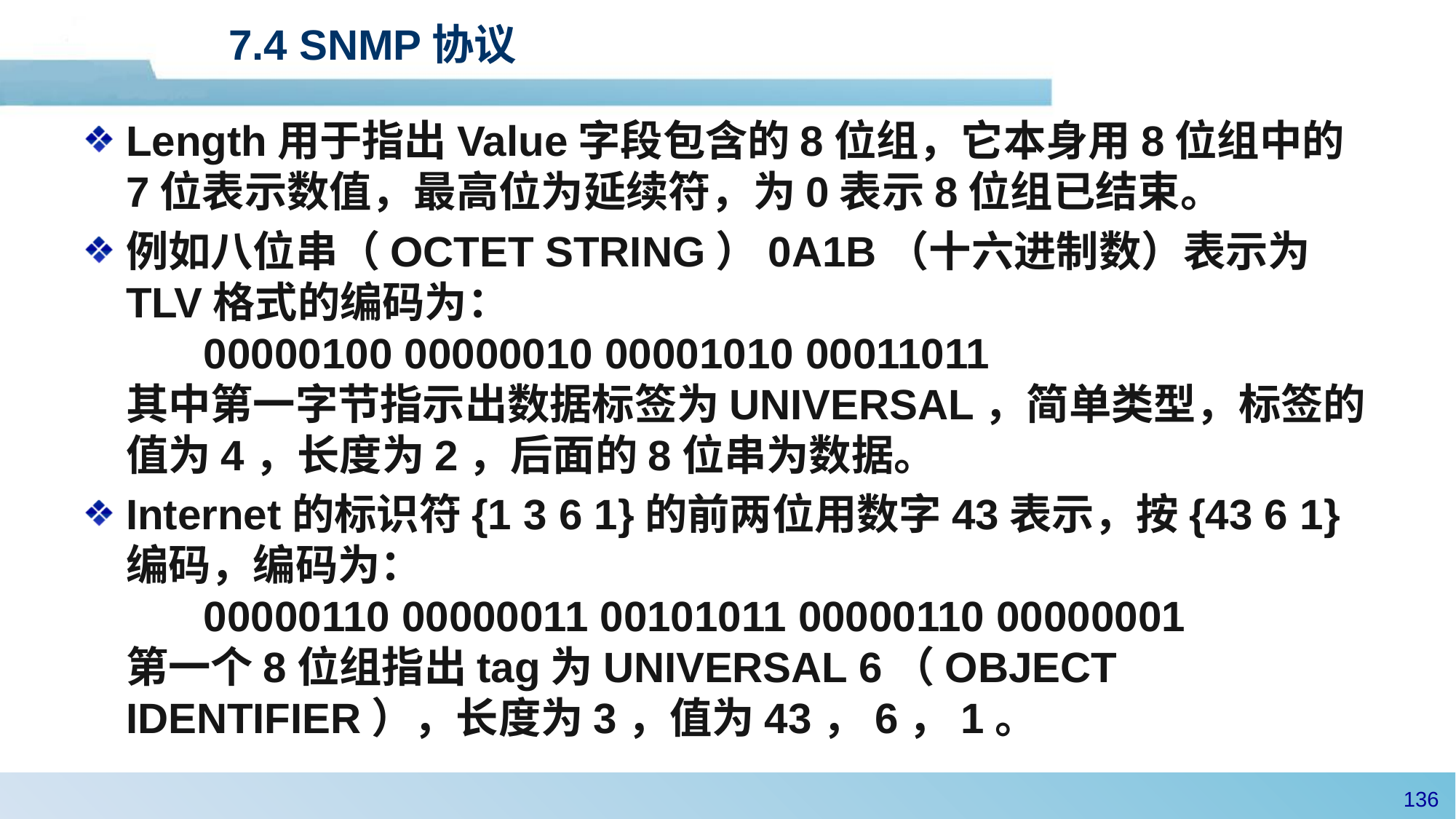

# 7.4 SNMP协议
Length用于指出Value字段包含的8位组，它本身用8位组中的7位表示数值，最高位为延续符，为0表示8位组已结束。
例如八位串（OCTET STRING）0A1B（十六进制数）表示为TLV格式的编码为：
       00000100 00000010 00001010 00011011
其中第一字节指示出数据标签为UNIVERSAL，简单类型，标签的值为4，长度为2，后面的8位串为数据。
Internet的标识符{1 3 6 1}的前两位用数字43表示，按{43 6 1}编码，编码为：
       00000110 00000011 00101011 00000110 00000001
第一个8位组指出tag为UNIVERSAL 6（OBJECT IDENTIFIER），长度为3，值为43，6，1。
136